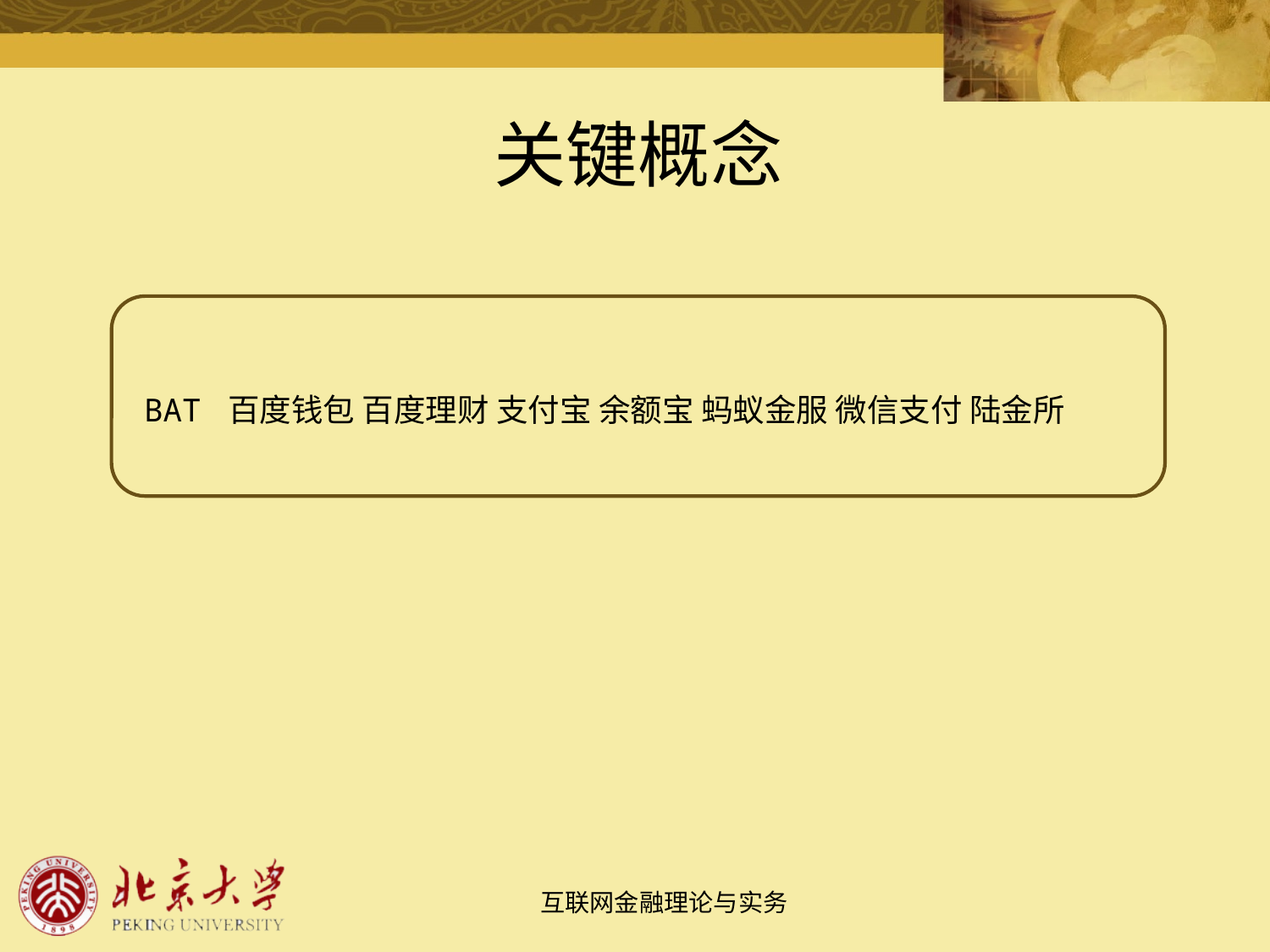

# 关键概念

BAT 百度钱包 百度理财 支付宝 余额宝 蚂蚁金服 微信支付 陆金所